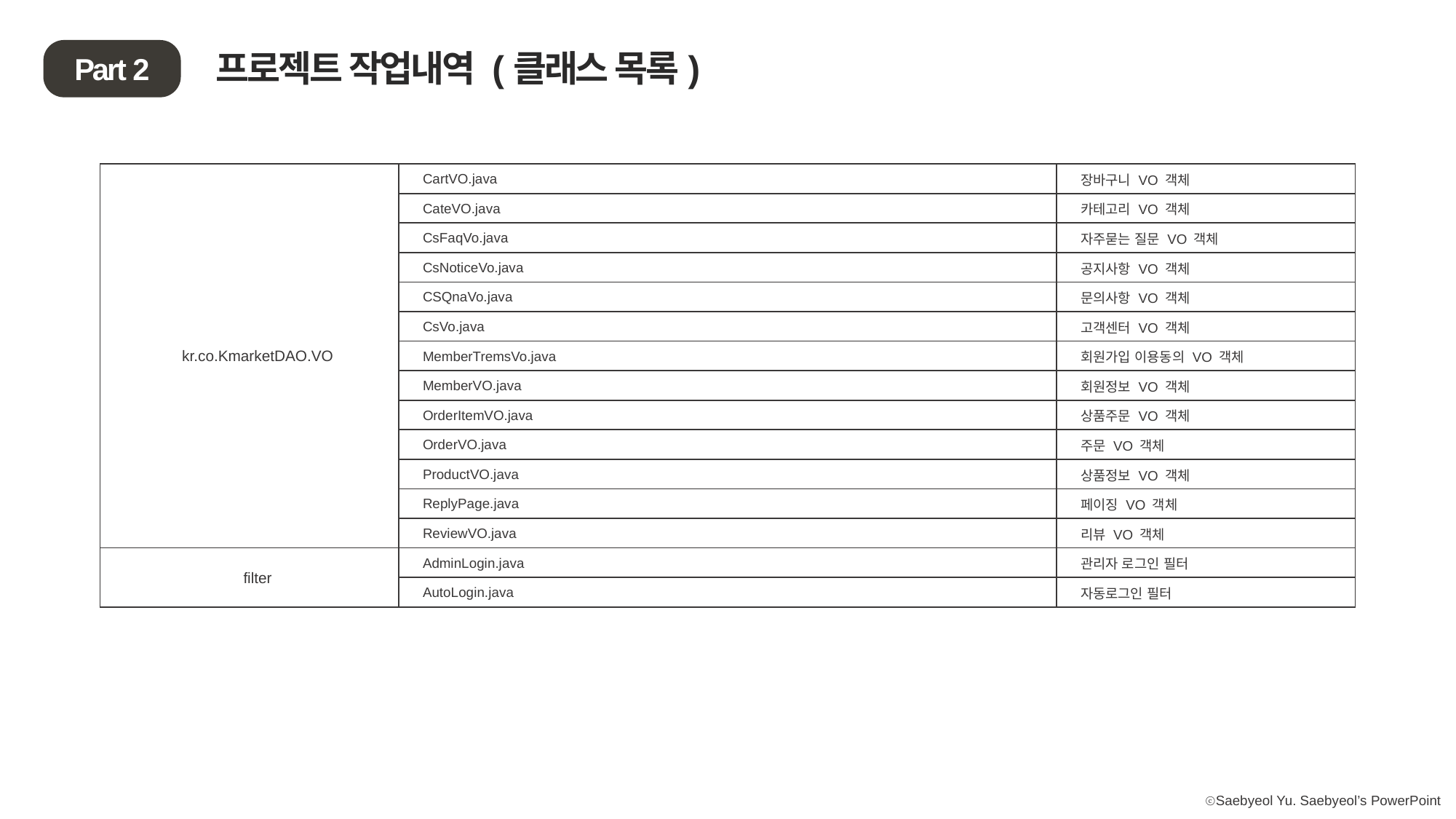

프로젝트 작업내역 (클래스 목록)
Part 2
| kr.co.KmarketDAO.VO | CartVO.java | 장바구니 VO 객체 |
| --- | --- | --- |
|  | CateVO.java | 카테고리 VO 객체 |
|  | CsFaqVo.java | 자주묻는 질문 VO 객체 |
|  | CsNoticeVo.java | 공지사항 VO 객체 |
|  | CSQnaVo.java | 문의사항 VO 객체 |
|  | CsVo.java | 고객센터 VO 객체 |
|  | MemberTremsVo.java | 회원가입 이용동의 VO 객체 |
|  | MemberVO.java | 회원정보 VO 객체 |
|  | OrderItemVO.java | 상품주문 VO 객체 |
|  | OrderVO.java | 주문 VO 객체 |
|  | ProductVO.java | 상품정보 VO 객체 |
|  | ReplyPage.java | 페이징 VO 객체 |
|  | ReviewVO.java | 리뷰 VO 객체 |
| filter | AdminLogin.java | 관리자 로그인 필터 |
|  | AutoLogin.java | 자동로그인 필터 |